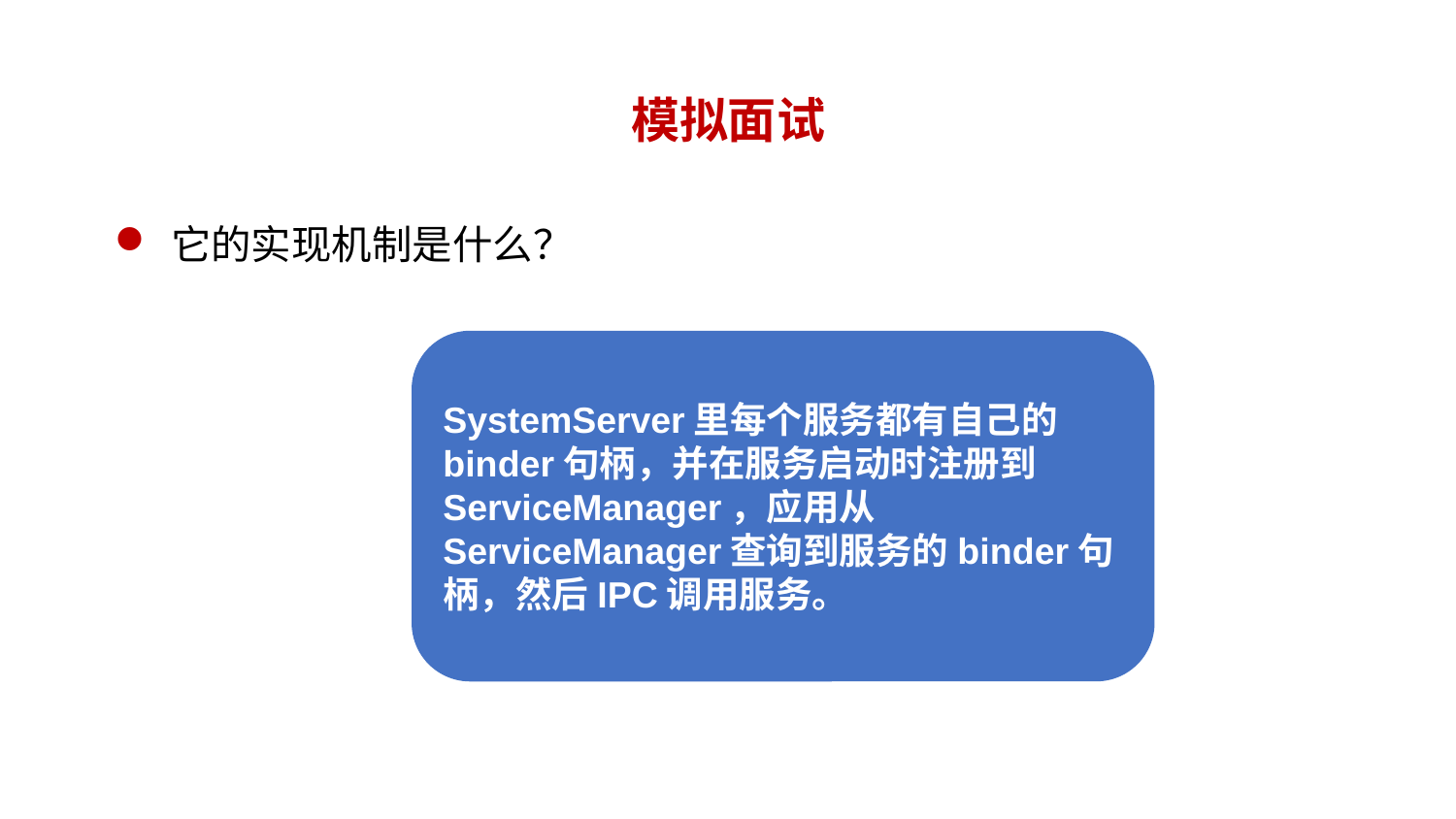

# 模拟面试
 它的实现机制是什么？
SystemServer里每个服务都有自己的binder句柄，并在服务启动时注册到ServiceManager，应用从ServiceManager查询到服务的binder句柄，然后IPC调用服务。